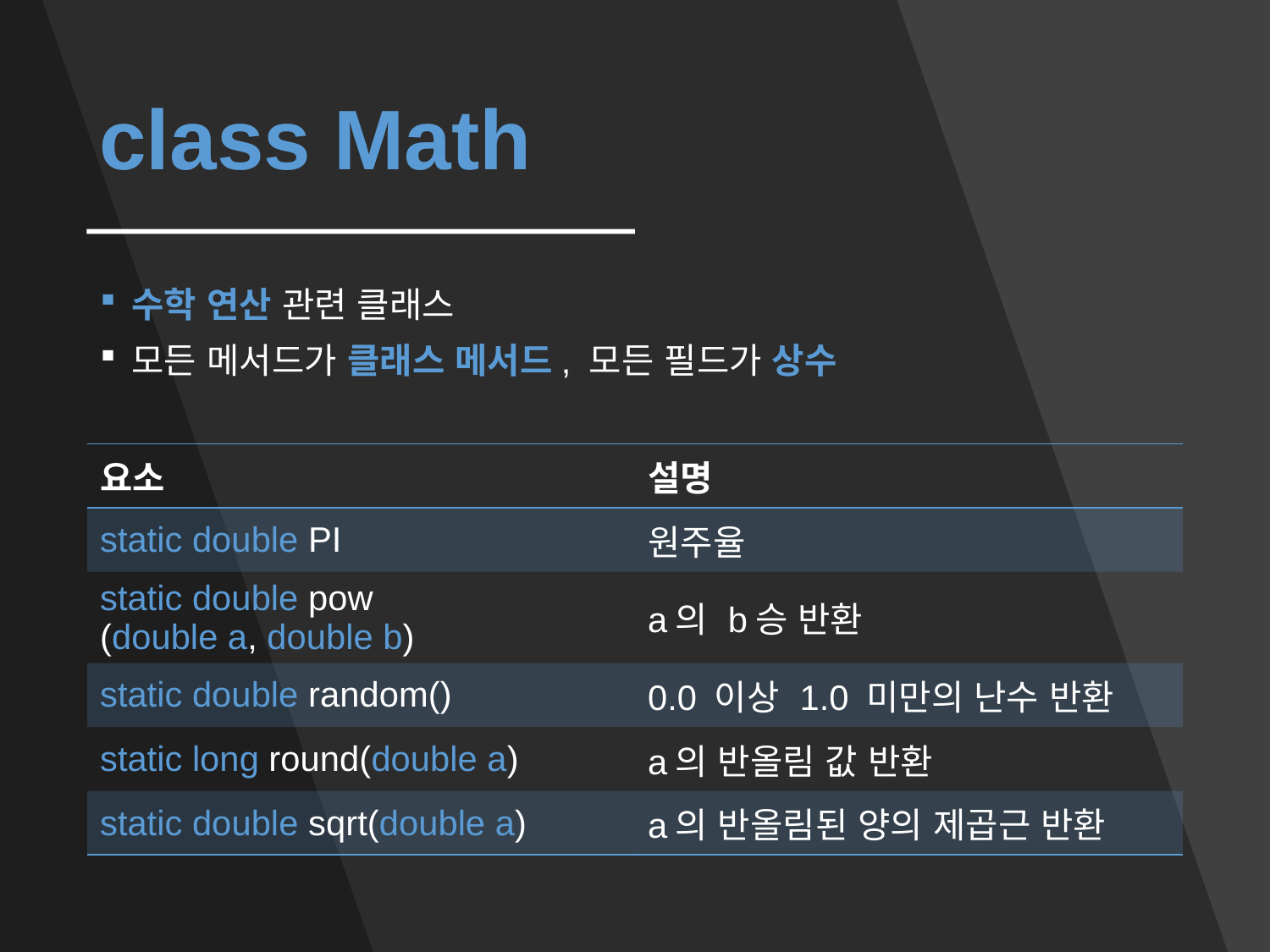

# class Math

수학 연산 관련 클래스
모든 메서드가 클래스 메서드, 모든 필드가 상수
| 요소 | 설명 |
| --- | --- |
| static double PI | 원주율 |
| static double pow (double a, double b) | a의 b승 반환 |
| static double random() | 0.0 이상 1.0 미만의 난수 반환 |
| static long round(double a) | a의 반올림 값 반환 |
| static double sqrt(double a) | a의 반올림된 양의 제곱근 반환 |